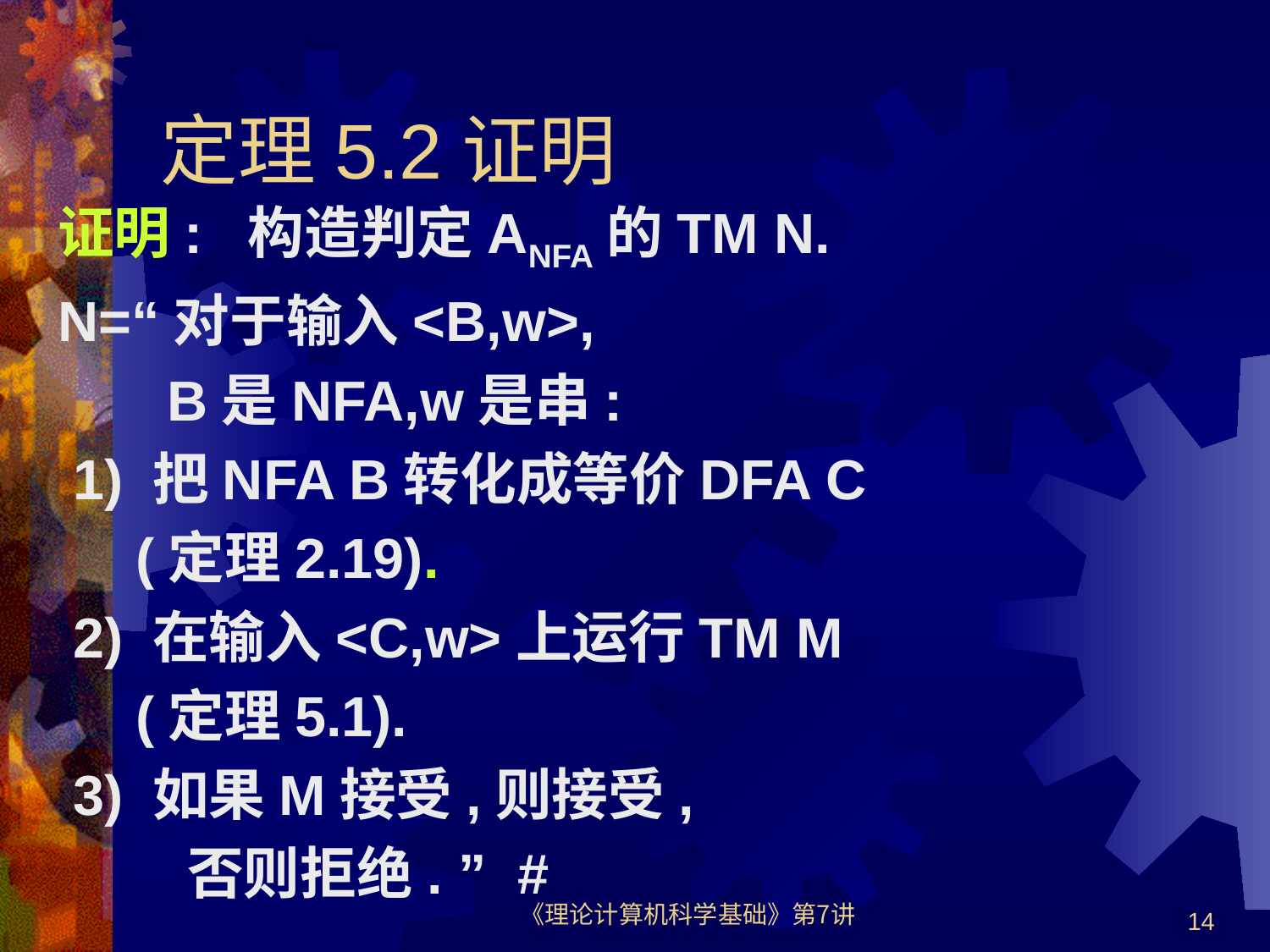

# 定理5.2证明
证明:  构造判定ANFA的TM N.
N=“对于输入<B,w>,
       B是NFA,w是串:
 1) 把NFA B转化成等价DFA C
     (定理2.19).
 2) 在输入<C,w>上运行TM M
     (定理5.1).
 3) 如果M接受,则接受,
         否则拒绝. ”  #
《理论计算机科学基础》第7讲
14